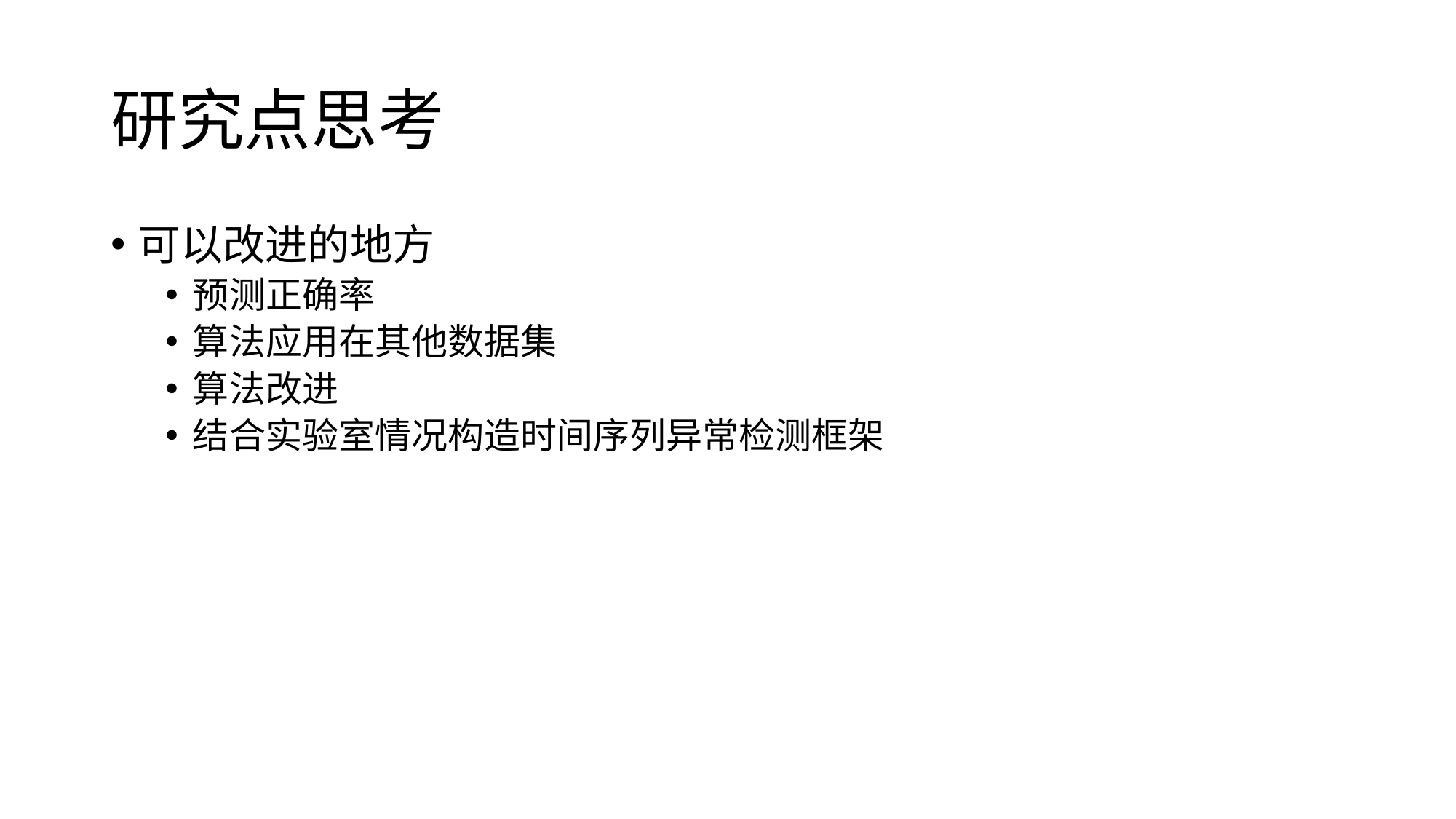

# 研究点思考
可以改进的地方
预测正确率
算法应用在其他数据集
算法改进
结合实验室情况构造时间序列异常检测框架